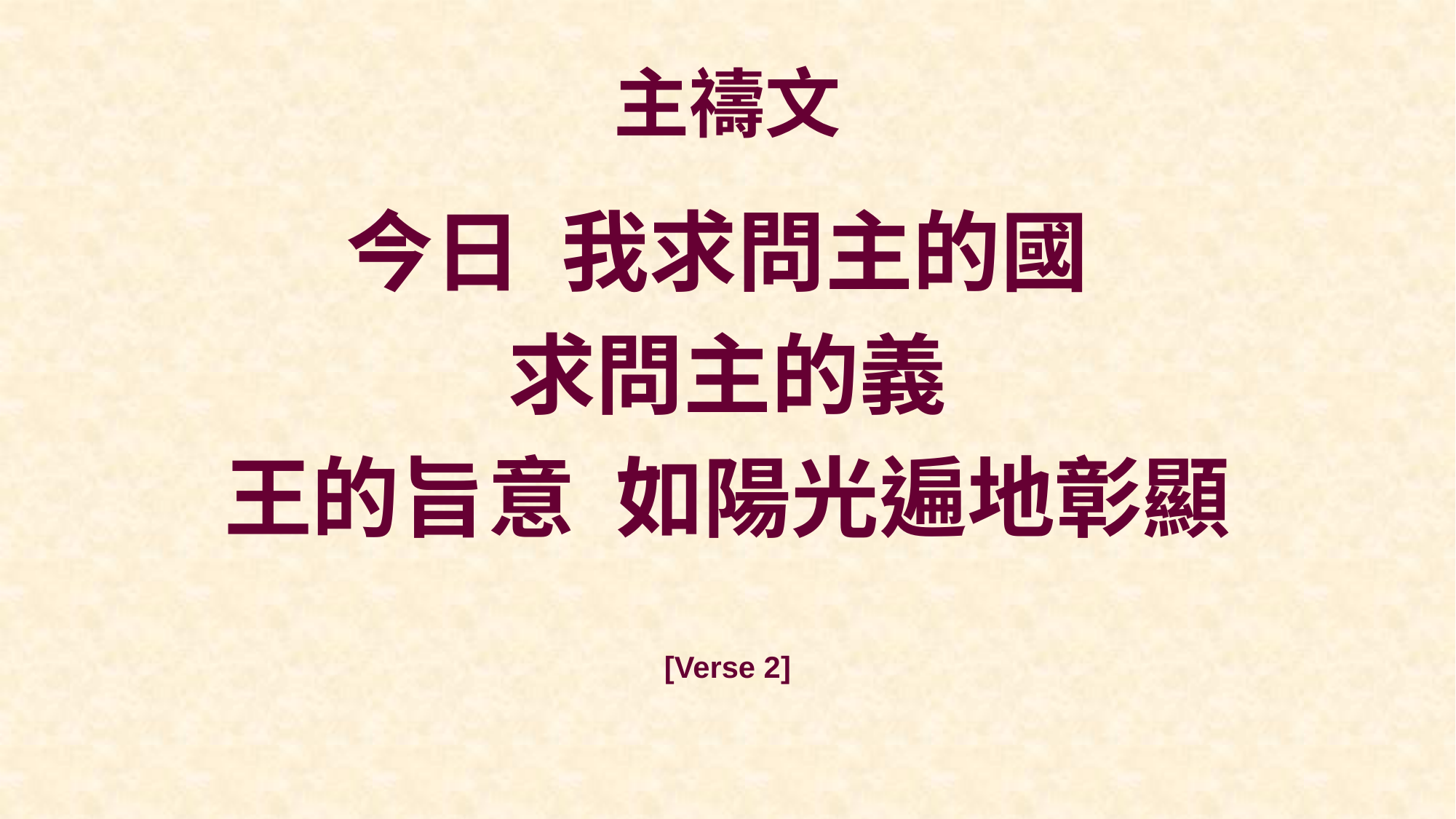

# 主禱文
今日  我求問主的國
求問主的義
王的旨意  如陽光遍地彰顯

[Verse 2]